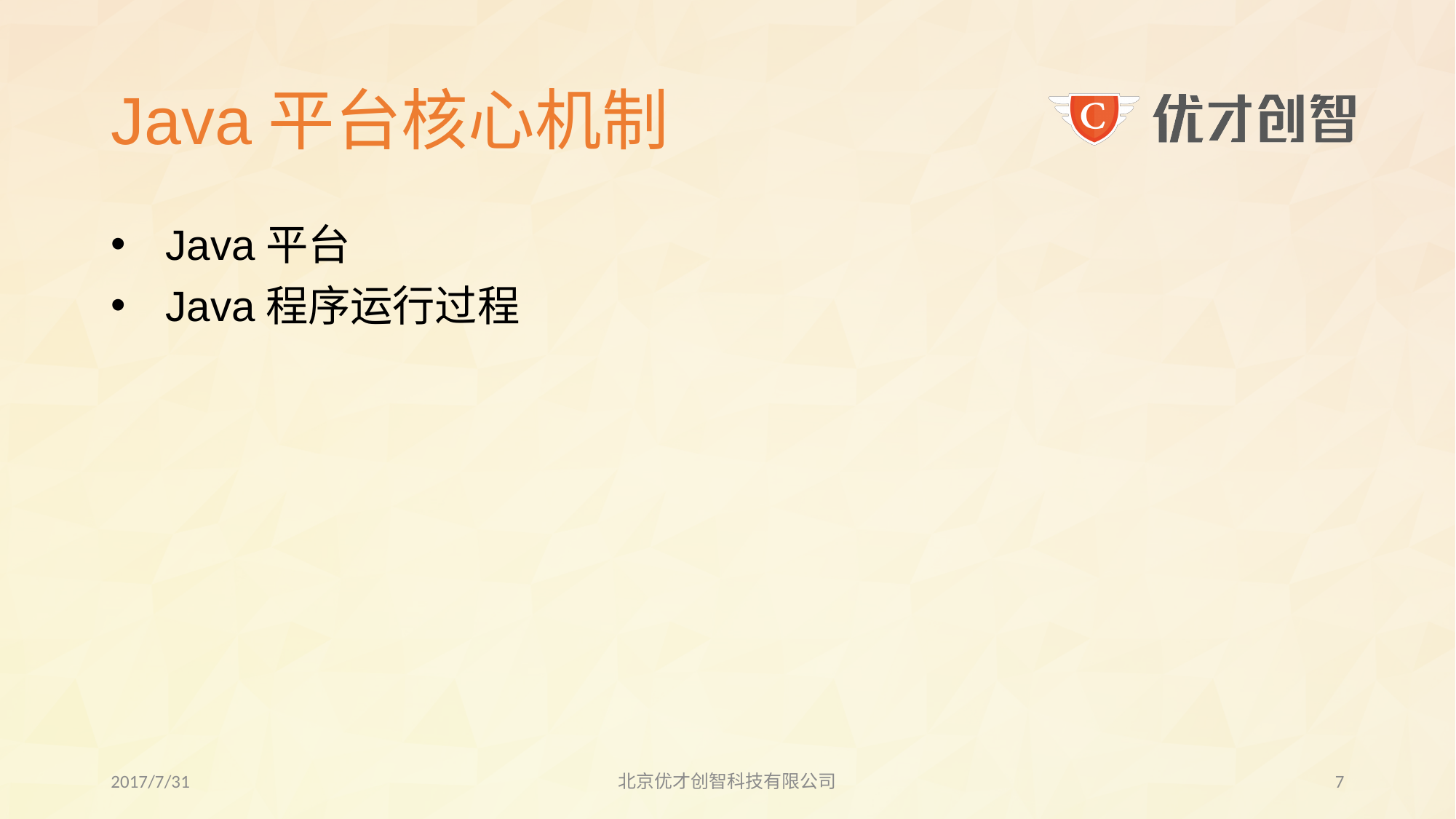

# Java平台核心机制
Java平台
Java程序运行过程

2017/7/31
北京优才创智科技有限公司
7